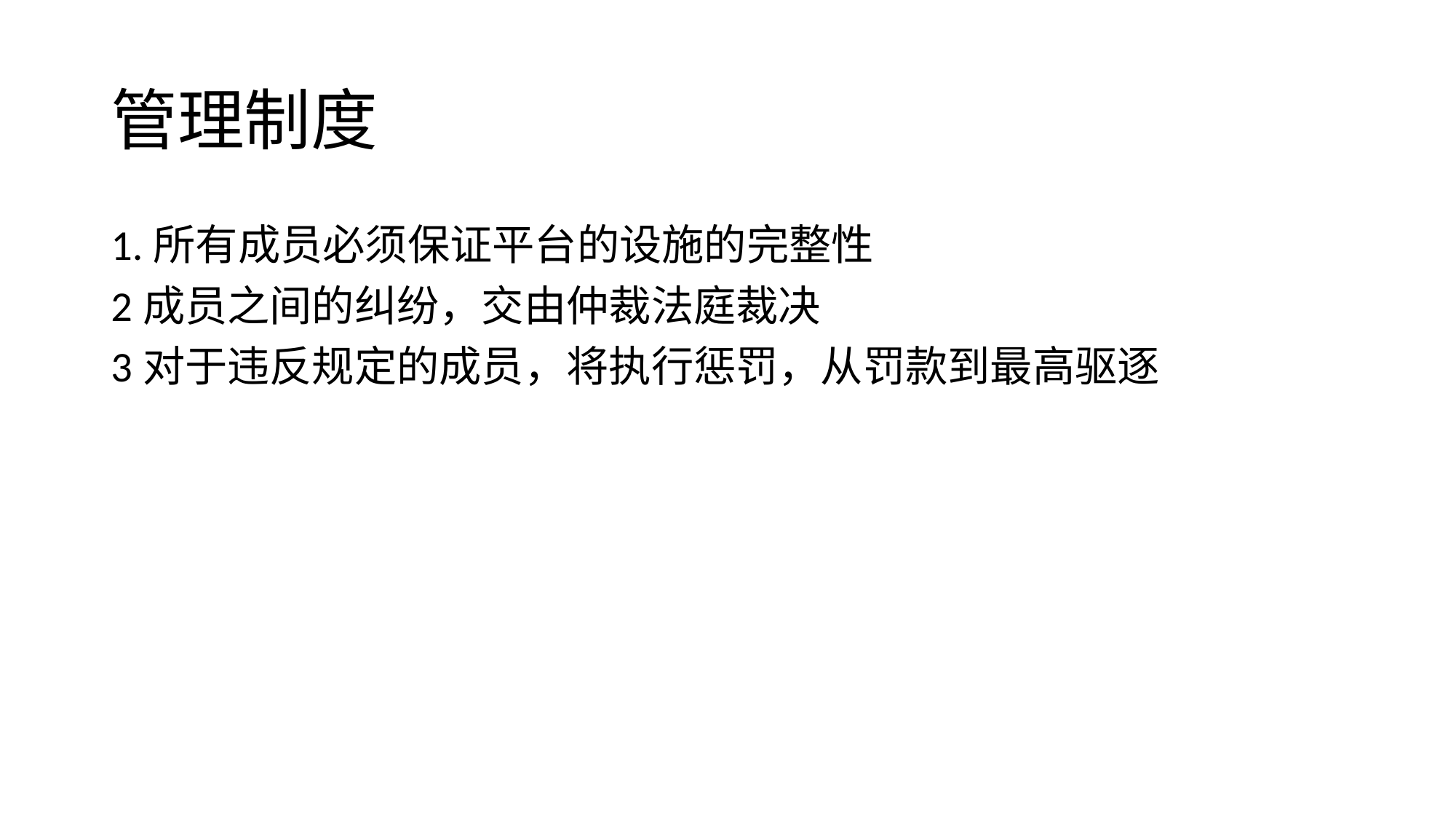

# 管理制度
1.所有成员必须保证平台的设施的完整性
2成员之间的纠纷，交由仲裁法庭裁决
3对于违反规定的成员，将执行惩罚，从罚款到最高驱逐